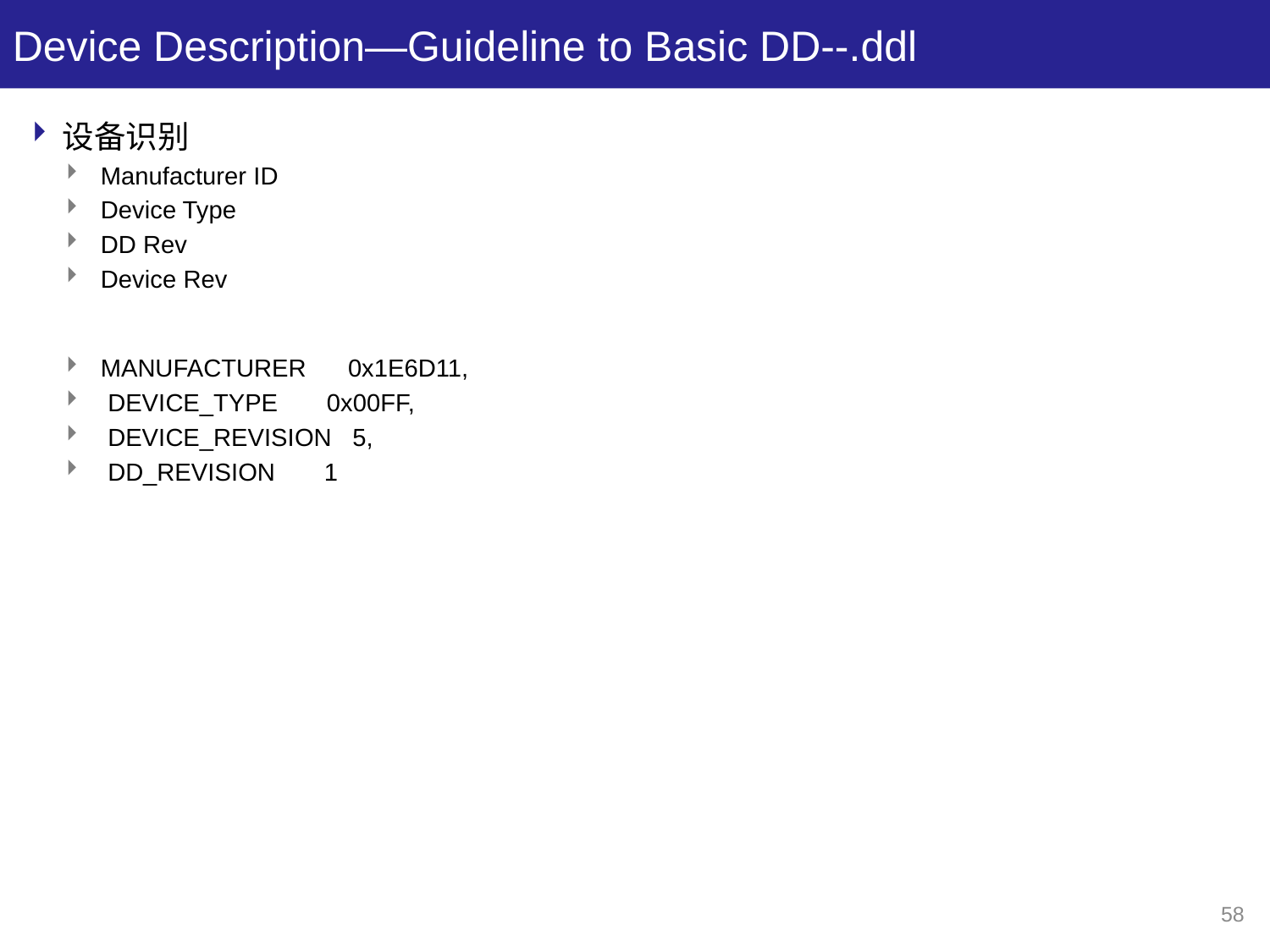

# Device Description—Guideline to Basic DD--.ddl
设备识别
Manufacturer ID
Device Type
DD Rev
Device Rev

MANUFACTURER      0x1E6D11,
 DEVICE_TYPE       0x00FF,
 DEVICE_REVISION   5,
 DD_REVISION       1

58